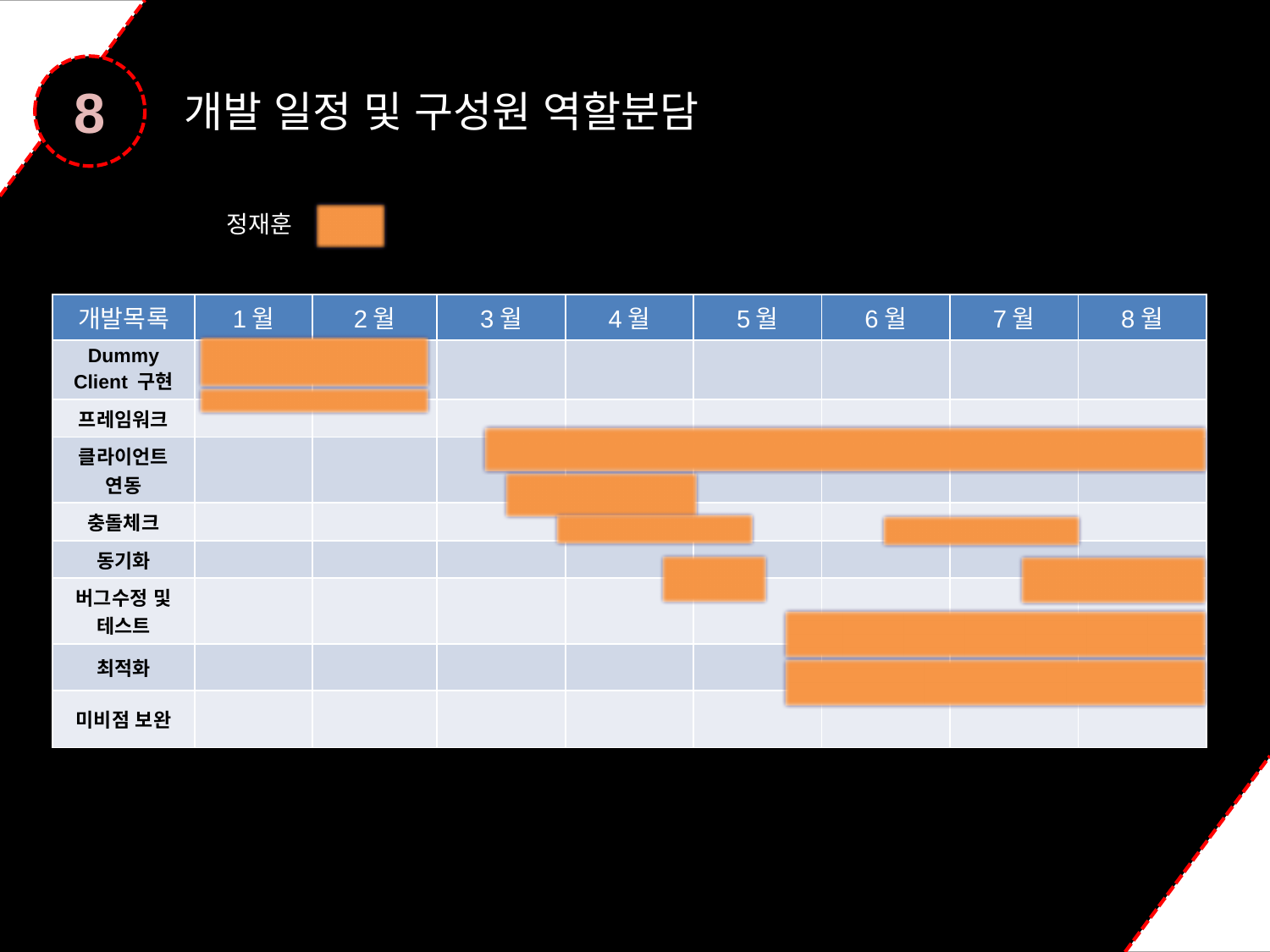

8
개발 일정 및 구성원 역할분담

정재훈

| 개발목록 | 1월 | 2월 | 3월 | 4월 | 5월 | 6월 | 7월 | 8월 |
| --- | --- | --- | --- | --- | --- | --- | --- | --- |
| Dummy Client 구현 |  |  |  |  |  |  |  |  |
| 프레임워크 |  |  |  |  |  |  |  |  |
| 클라이언트 연동 |  |  |  |  |  |  |  |  |
| 충돌체크 |  |  |  |  |  |  |  |  |
| 동기화 |  |  |  |  |  |  |  |  |
| 버그수정 및 테스트 |  |  |  |  |  |  |  |  |
| 최적화 |  |  |  |  |  |  |  |  |
| 미비점 보완 |  |  |  |  |  |  |  |  |